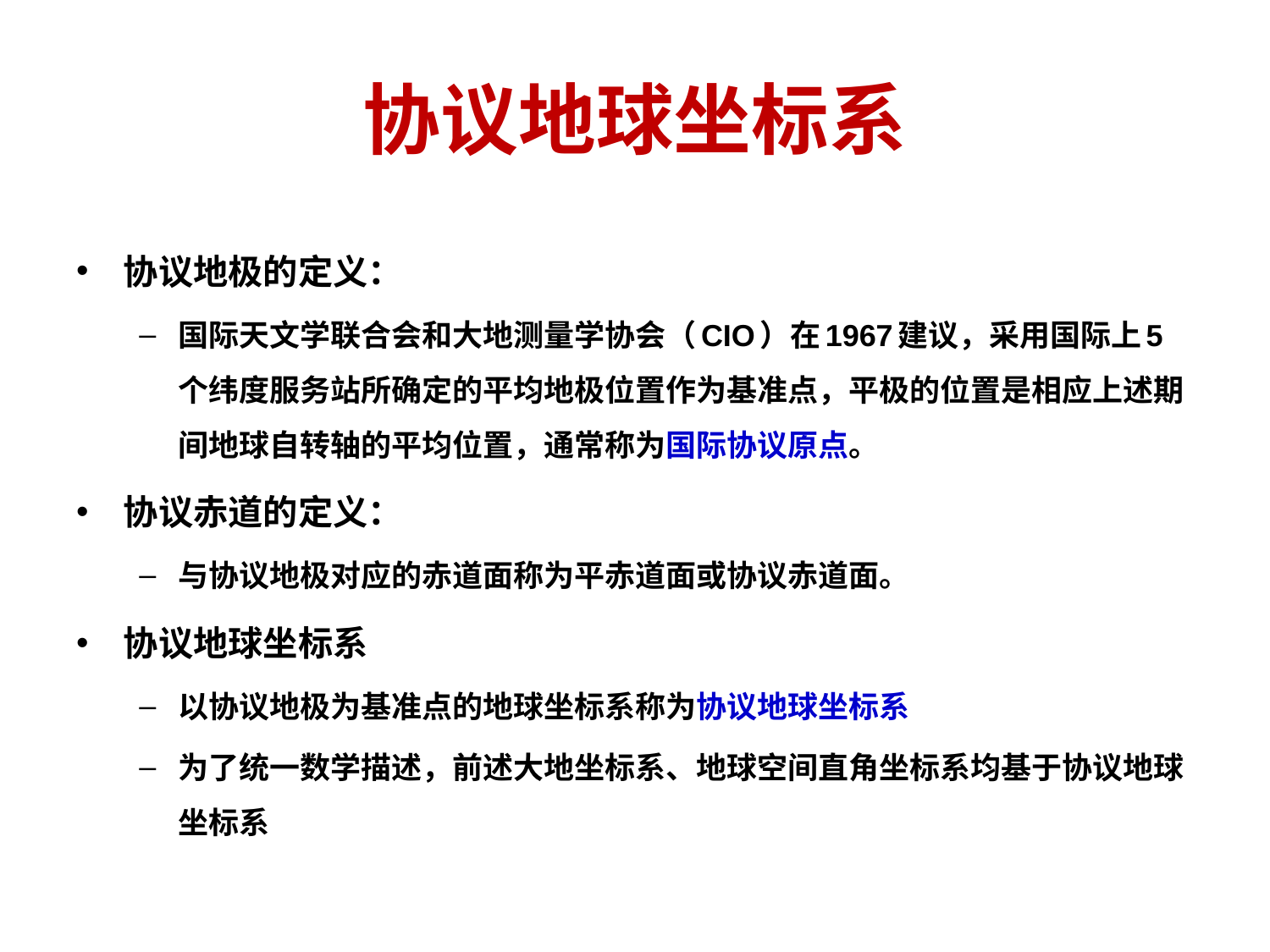

# 协议地球坐标系
协议地极的定义：
国际天文学联合会和大地测量学协会（CIO）在1967建议，采用国际上5个纬度服务站所确定的平均地极位置作为基准点，平极的位置是相应上述期间地球自转轴的平均位置，通常称为国际协议原点。
协议赤道的定义：
与协议地极对应的赤道面称为平赤道面或协议赤道面。
协议地球坐标系
以协议地极为基准点的地球坐标系称为协议地球坐标系
为了统一数学描述，前述大地坐标系、地球空间直角坐标系均基于协议地球坐标系